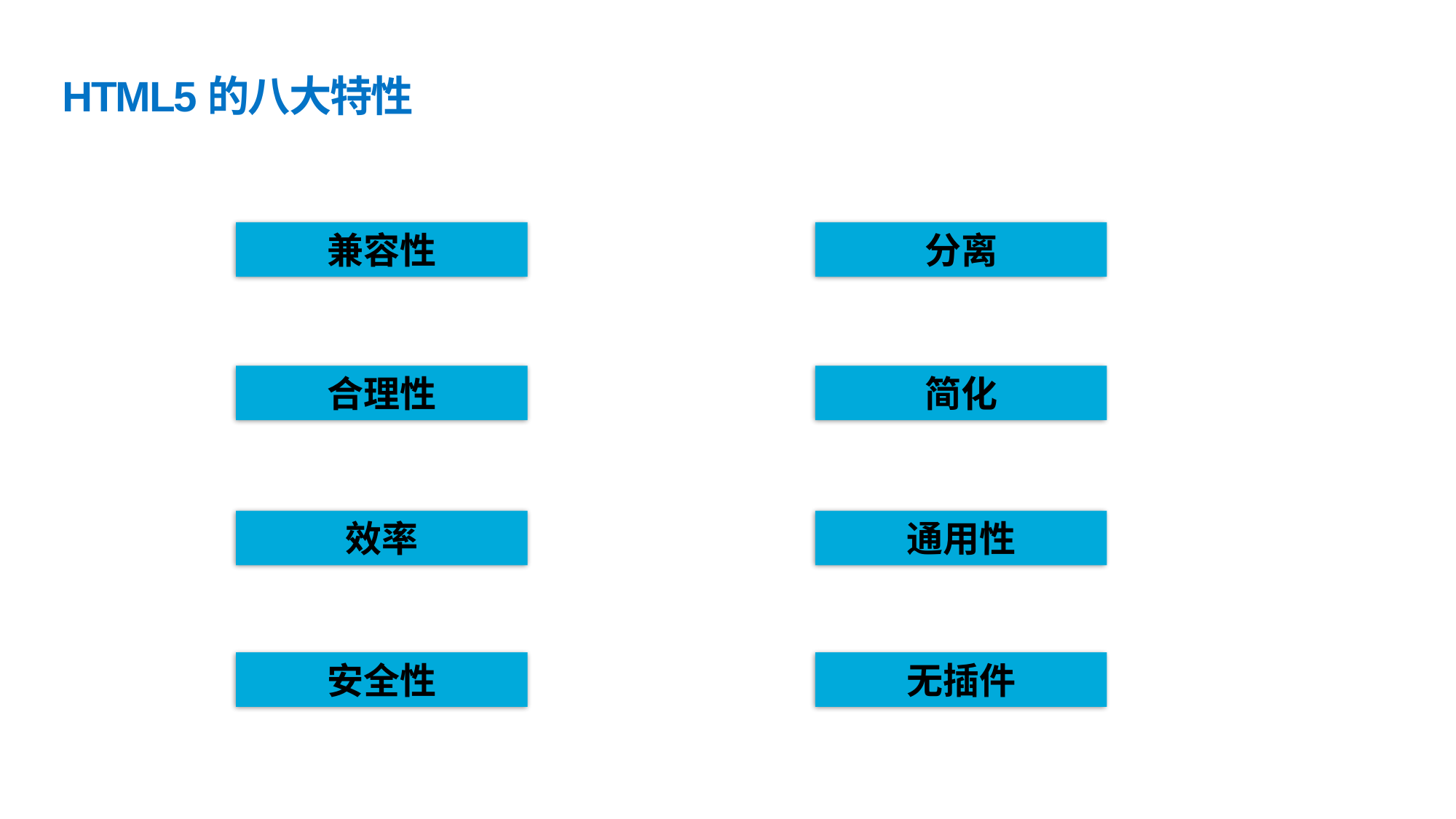

# HTML5的八大特性
兼容性
分离
合理性
简化
效率
通用性
无插件
安全性